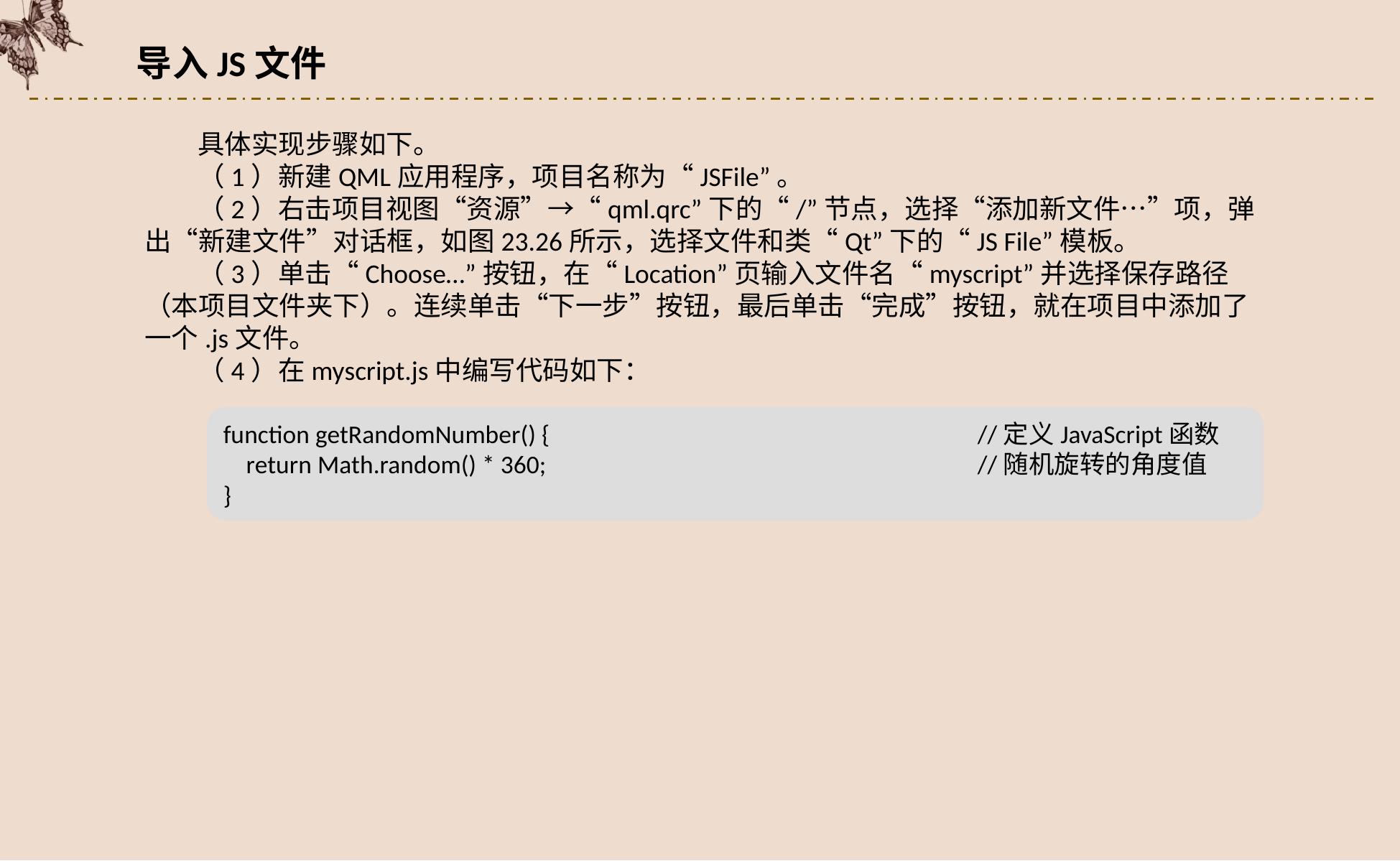

导入JS文件
具体实现步骤如下。
（1）新建QML应用程序，项目名称为“JSFile”。
（2）右击项目视图“资源”→“qml.qrc”下的“/”节点，选择“添加新文件…”项，弹出“新建文件”对话框，如图23.26所示，选择文件和类“Qt”下的“JS File”模板。
（3）单击“Choose…”按钮，在“Location”页输入文件名“myscript”并选择保存路径（本项目文件夹下）。连续单击“下一步”按钮，最后单击“完成”按钮，就在项目中添加了一个.js文件。
（4）在myscript.js中编写代码如下：
function getRandomNumber() {				//定义JavaScript函数
    return Math.random() * 360;				//随机旋转的角度值
}